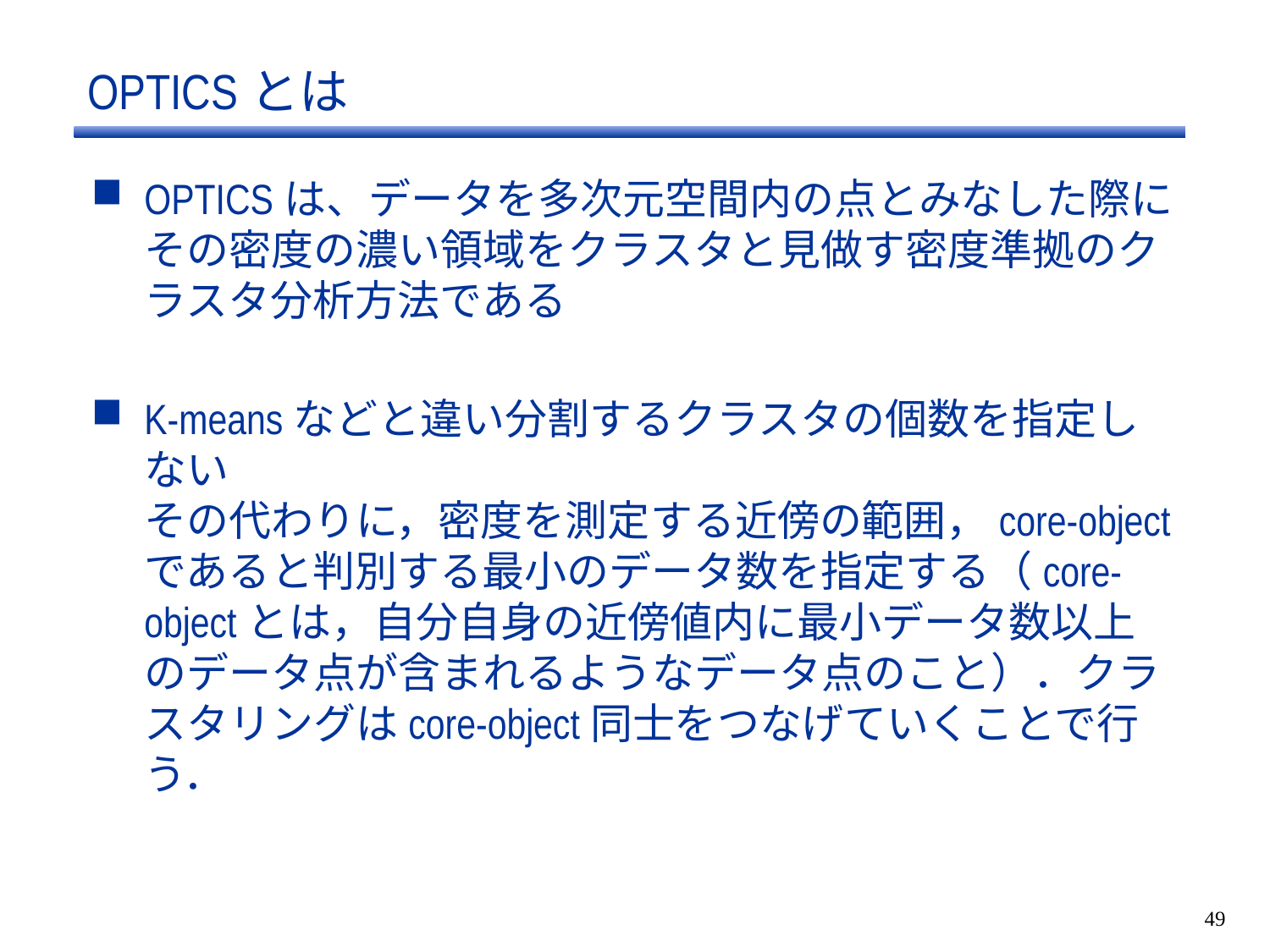

# OPTICSとは
OPTICSは、データを多次元空間内の点とみなした際にその密度の濃い領域をクラスタと見做す密度準拠のクラスタ分析方法である

K-meansなどと違い分割するクラスタの個数を指定しない
その代わりに，密度を測定する近傍の範囲，core-objectであると判別する最小のデータ数を指定する（core-objectとは，自分自身の近傍値内に最小データ数以上のデータ点が含まれるようなデータ点のこと）．クラスタリングはcore-object同士をつなげていくことで行う．